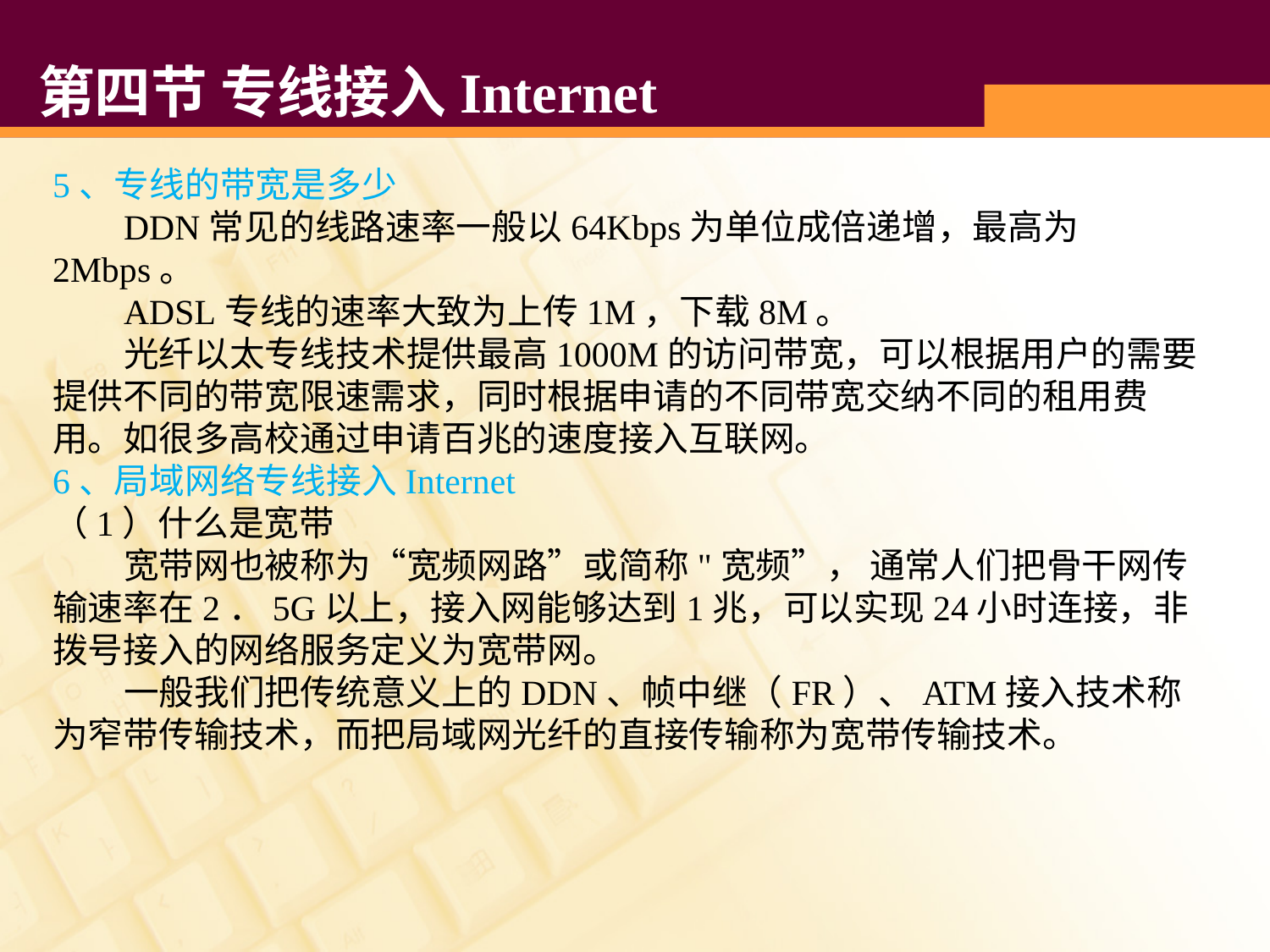

# 第四节 专线接入Internet
5、专线的带宽是多少
        DDN常见的线路速率一般以64Kbps为单位成倍递增，最高为2Mbps。
        ADSL专线的速率大致为上传1M，下载8M。
        光纤以太专线技术提供最高1000M的访问带宽，可以根据用户的需要提供不同的带宽限速需求，同时根据申请的不同带宽交纳不同的租用费用。如很多高校通过申请百兆的速度接入互联网。
6、局域网络专线接入Internet
（1）什么是宽带
        宽带网也被称为“宽频网路”或简称"宽频”， 通常人们把骨干网传输速率在2．5G以上，接入网能够达到1兆，可以实现24小时连接，非拨号接入的网络服务定义为宽带网。
        一般我们把传统意义上的DDN、帧中继（FR）、ATM接入技术称为窄带传输技术，而把局域网光纤的直接传输称为宽带传输技术。